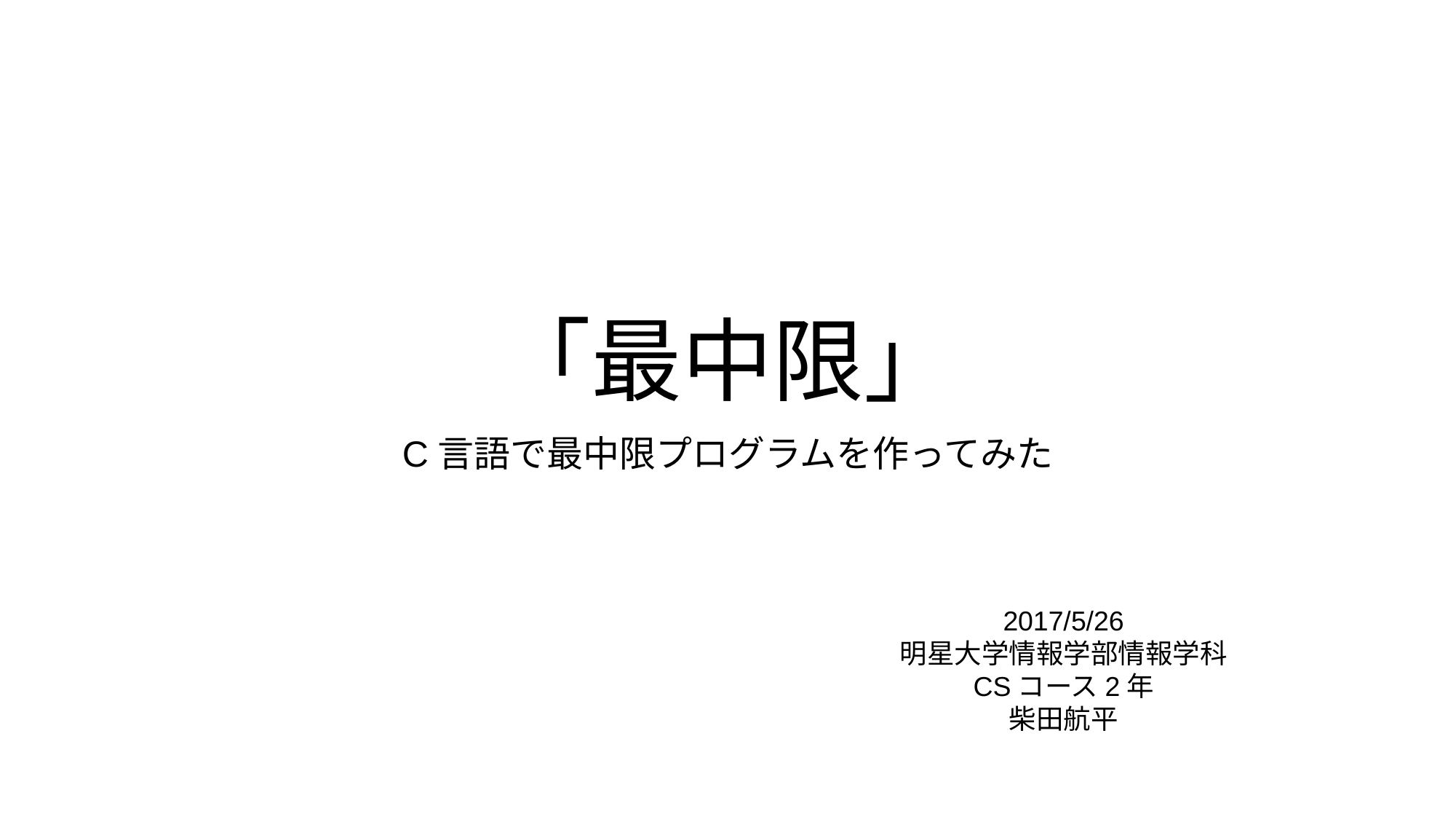

# 「最中限」
C言語で最中限プログラムを作ってみた
2017/5/26
明星大学情報学部情報学科
CSコース2年
柴田航平